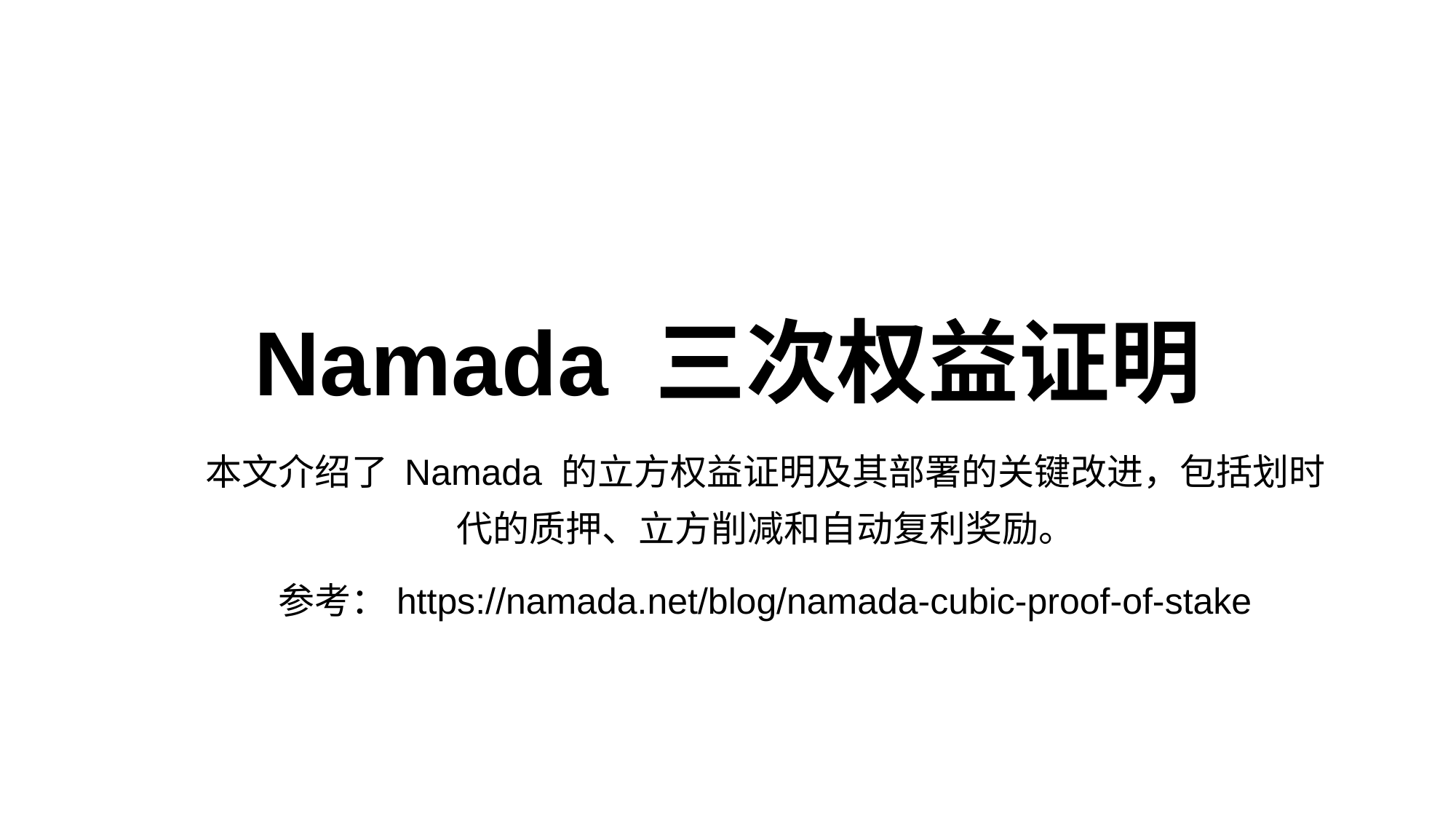

# Namada 三次权益证明
本文介绍了 Namada 的立方权益证明及其部署的关键改进，包括划时代的质押、立方削减和自动复利奖励。
参考：https://namada.net/blog/namada-cubic-proof-of-stake